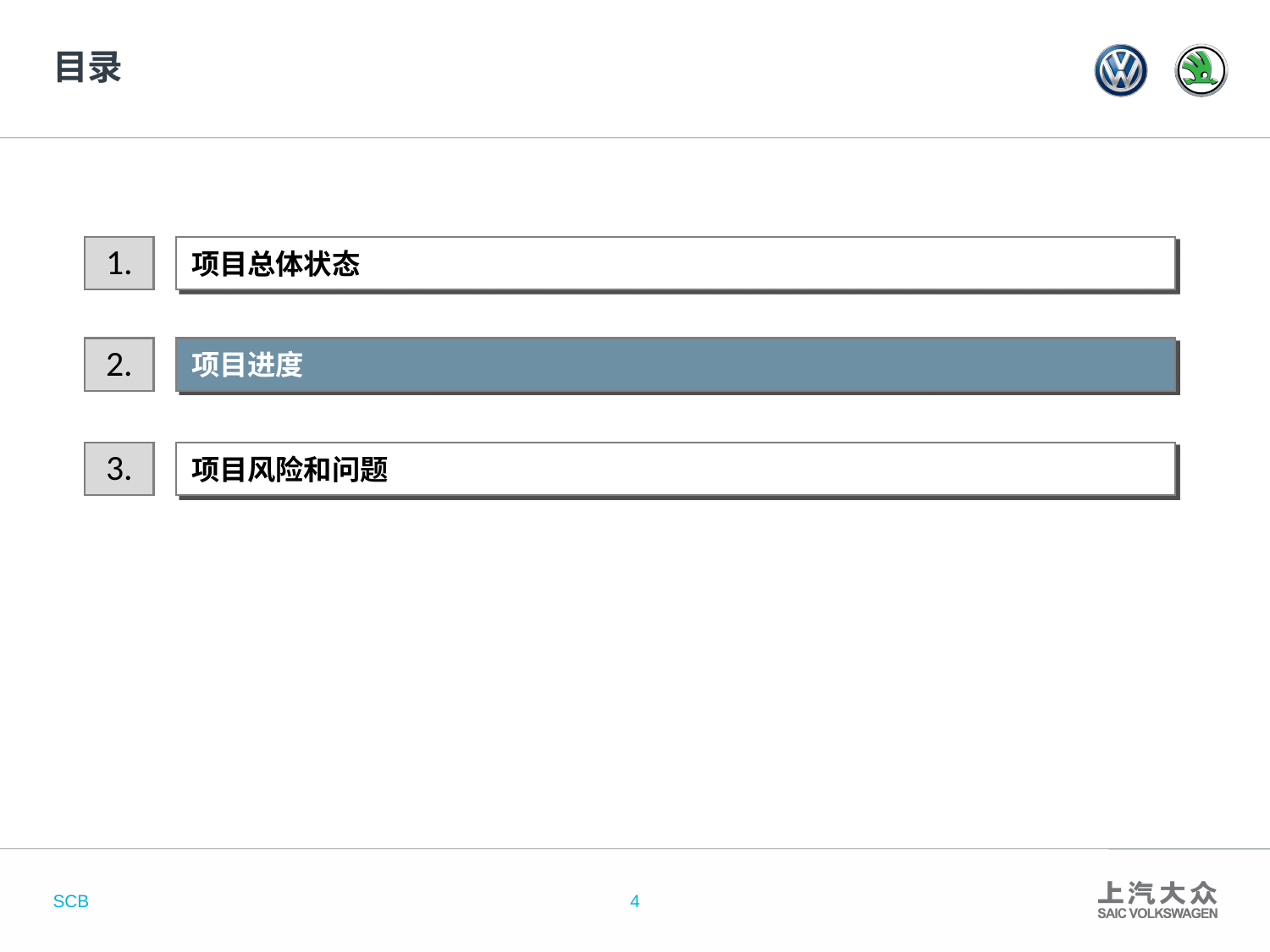

# 目录
1.
项目总体状态
2.
项目进度
3.
项目风险和问题